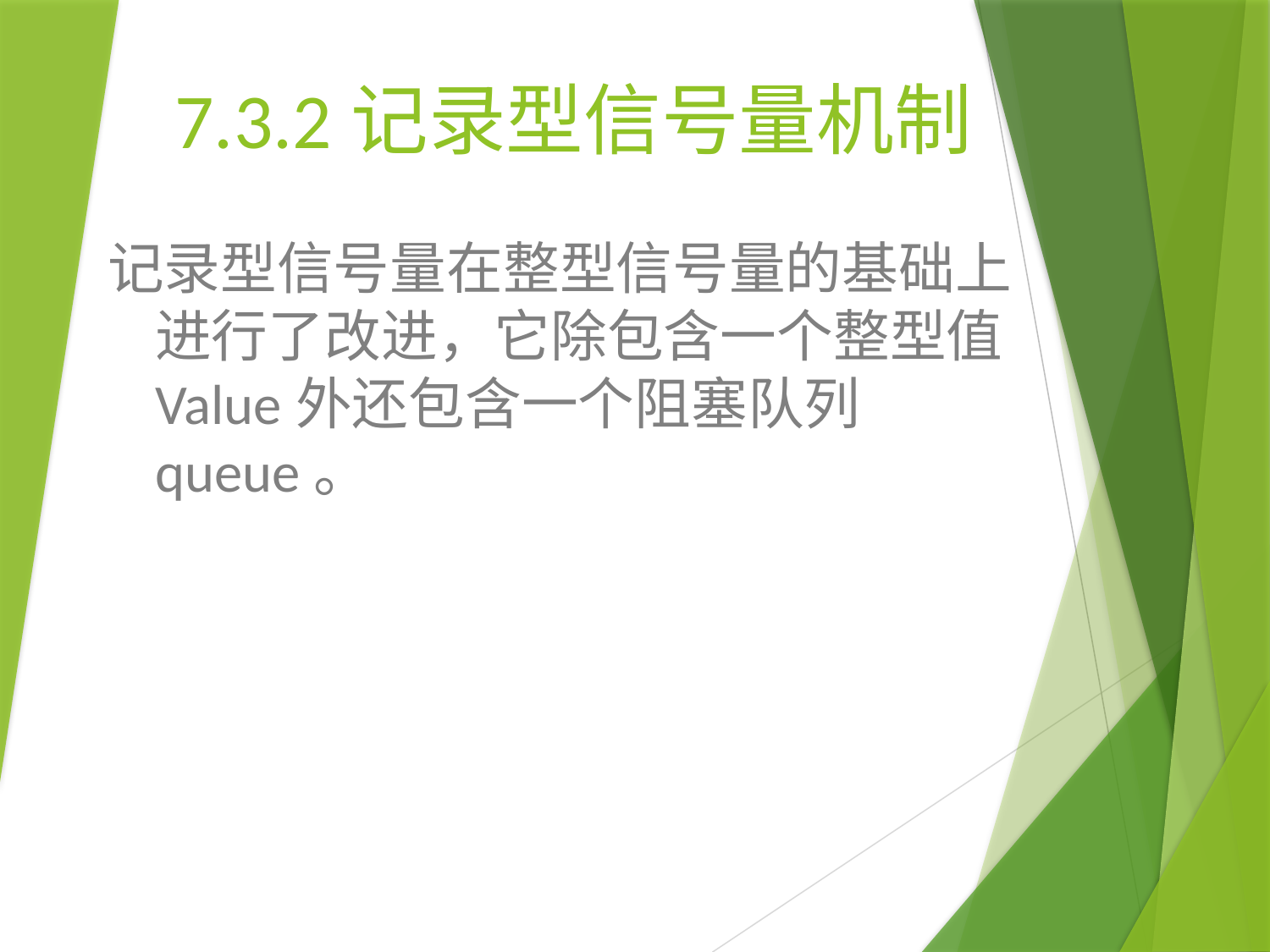

# 7.3.2记录型信号量机制
记录型信号量在整型信号量的基础上进行了改进，它除包含一个整型值Value外还包含一个阻塞队列queue。